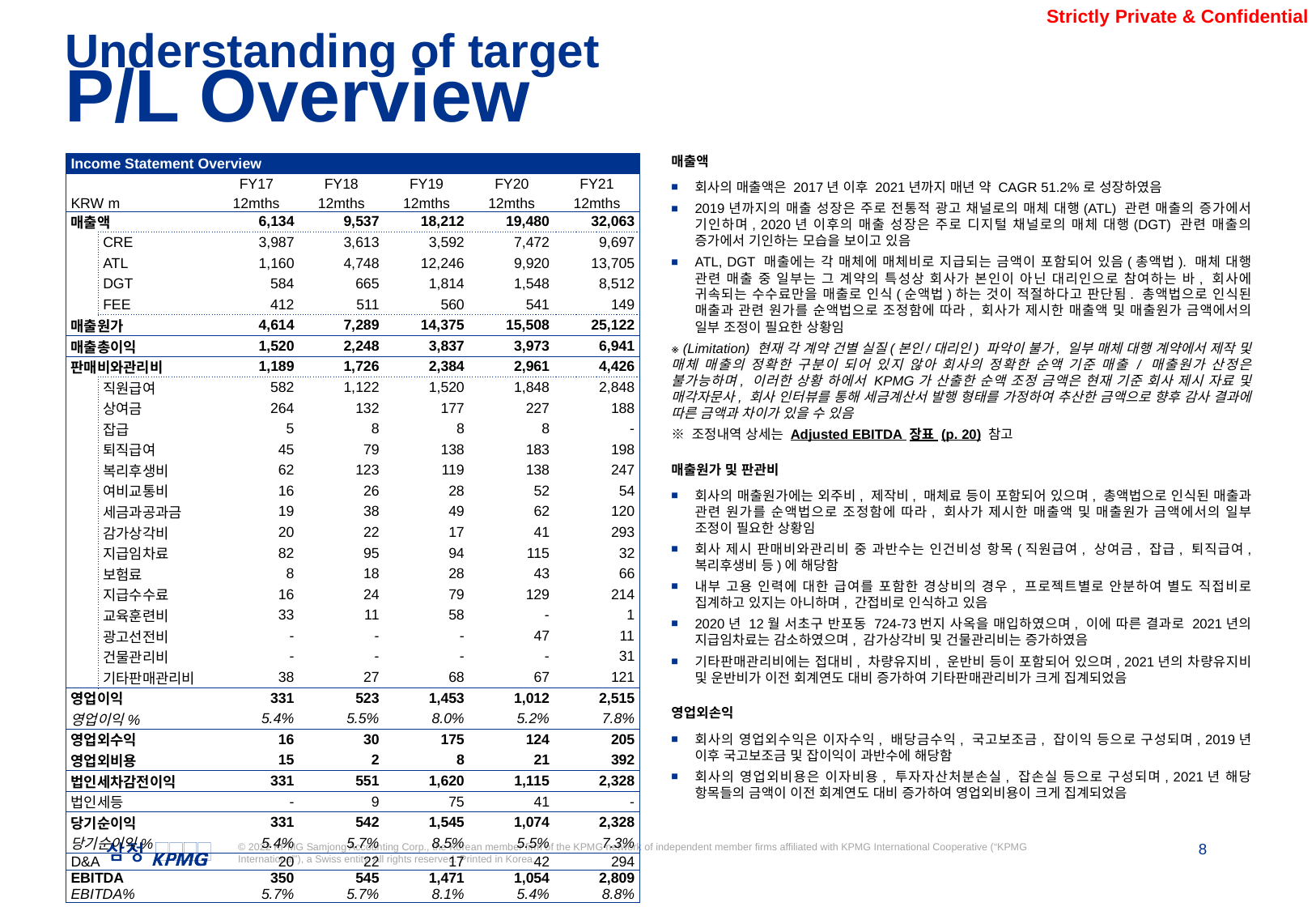

Understanding of target
P/L Overview
| Income Statement Overview |  |  |  |  |  |  |
| --- | --- | --- | --- | --- | --- | --- |
|  |  | FY17 | FY18 | FY19 | FY20 | FY21 |
| KRW m |  | 12mths | 12mths | 12mths | 12mths | 12mths |
| 매출액 |  | 6,134 | 9,537 | 18,212 | 19,480 | 32,063 |
|  | CRE | 3,987 | 3,613 | 3,592 | 7,472 | 9,697 |
|  | ATL | 1,160 | 4,748 | 12,246 | 9,920 | 13,705 |
|  | DGT | 584 | 665 | 1,814 | 1,548 | 8,512 |
|  | FEE | 412 | 511 | 560 | 541 | 149 |
| 매출원가 |  | 4,614 | 7,289 | 14,375 | 15,508 | 25,122 |
| 매출총이익 |  | 1,520 | 2,248 | 3,837 | 3,973 | 6,941 |
| 판매비와관리비 |  | 1,189 | 1,726 | 2,384 | 2,961 | 4,426 |
|  | 직원급여 | 582 | 1,122 | 1,520 | 1,848 | 2,848 |
|  | 상여금 | 264 | 132 | 177 | 227 | 188 |
|  | 잡급 | 5 | 8 | 8 | 8 | - |
|  | 퇴직급여 | 45 | 79 | 138 | 183 | 198 |
|  | 복리후생비 | 62 | 123 | 119 | 138 | 247 |
|  | 여비교통비 | 16 | 26 | 28 | 52 | 54 |
|  | 세금과공과금 | 19 | 38 | 49 | 62 | 120 |
|  | 감가상각비 | 20 | 22 | 17 | 41 | 293 |
|  | 지급임차료 | 82 | 95 | 94 | 115 | 32 |
|  | 보험료 | 8 | 18 | 28 | 43 | 66 |
|  | 지급수수료 | 16 | 24 | 79 | 129 | 214 |
|  | 교육훈련비 | 33 | 11 | 58 | - | 1 |
|  | 광고선전비 | - | - | - | 47 | 11 |
|  | 건물관리비 | - | - | - | - | 31 |
|  | 기타판매관리비 | 38 | 27 | 68 | 67 | 121 |
| 영업이익 |  | 331 | 523 | 1,453 | 1,012 | 2,515 |
| 영업이익% |  | 5.4% | 5.5% | 8.0% | 5.2% | 7.8% |
| 영업외수익 |  | 16 | 30 | 175 | 124 | 205 |
| 영업외비용 |  | 15 | 2 | 8 | 21 | 392 |
| 법인세차감전이익 |  | 331 | 551 | 1,620 | 1,115 | 2,328 |
| 법인세등 |  | - | 9 | 75 | 41 | - |
| 당기순이익 |  | 331 | 542 | 1,545 | 1,074 | 2,328 |
| 당기순이익% |  | 5.4% | 5.7% | 8.5% | 5.5% | 7.3% |
| D&A |  | 20 | 22 | 17 | 42 | 294 |
| EBITDA |  | 350 | 545 | 1,471 | 1,054 | 2,809 |
| EBITDA% |  | 5.7% | 5.7% | 8.1% | 5.4% | 8.8% |
매출액
회사의 매출액은 2017년 이후 2021년까지 매년 약 CAGR 51.2%로 성장하였음
2019년까지의 매출 성장은 주로 전통적 광고 채널로의 매체 대행(ATL) 관련 매출의 증가에서 기인하며, 2020년 이후의 매출 성장은 주로 디지털 채널로의 매체 대행(DGT) 관련 매출의 증가에서 기인하는 모습을 보이고 있음
ATL, DGT 매출에는 각 매체에 매체비로 지급되는 금액이 포함되어 있음(총액법). 매체 대행 관련 매출 중 일부는 그 계약의 특성상 회사가 본인이 아닌 대리인으로 참여하는 바, 회사에 귀속되는 수수료만을 매출로 인식(순액법)하는 것이 적절하다고 판단됨. 총액법으로 인식된 매출과 관련 원가를 순액법으로 조정함에 따라, 회사가 제시한 매출액 및 매출원가 금액에서의 일부 조정이 필요한 상황임
※ (Limitation) 현재 각 계약 건별 실질(본인/대리인) 파악이 불가, 일부 매체 대행 계약에서 제작 및 매체 매출의 정확한 구분이 되어 있지 않아 회사의 정확한 순액 기준 매출 / 매출원가 산정은 불가능하며, 이러한 상황 하에서 KPMG가 산출한 순액 조정 금액은 현재 기준 회사 제시 자료 및 매각자문사, 회사 인터뷰를 통해 세금계산서 발행 형태를 가정하여 추산한 금액으로 향후 감사 결과에 따른 금액과 차이가 있을 수 있음
※ 조정내역 상세는 Adjusted EBITDA 장표 (p. 20) 참고
매출원가 및 판관비
회사의 매출원가에는 외주비, 제작비, 매체료 등이 포함되어 있으며, 총액법으로 인식된 매출과 관련 원가를 순액법으로 조정함에 따라, 회사가 제시한 매출액 및 매출원가 금액에서의 일부 조정이 필요한 상황임
회사 제시 판매비와관리비 중 과반수는 인건비성 항목(직원급여, 상여금, 잡급, 퇴직급여, 복리후생비 등)에 해당함
내부 고용 인력에 대한 급여를 포함한 경상비의 경우, 프로젝트별로 안분하여 별도 직접비로 집계하고 있지는 아니하며, 간접비로 인식하고 있음
2020년 12월 서초구 반포동 724-73번지 사옥을 매입하였으며, 이에 따른 결과로 2021년의 지급임차료는 감소하였으며, 감가상각비 및 건물관리비는 증가하였음
기타판매관리비에는 접대비, 차량유지비, 운반비 등이 포함되어 있으며, 2021년의 차량유지비 및 운반비가 이전 회계연도 대비 증가하여 기타판매관리비가 크게 집계되었음
영업외손익
회사의 영업외수익은 이자수익, 배당금수익, 국고보조금, 잡이익 등으로 구성되며, 2019년 이후 국고보조금 및 잡이익이 과반수에 해당함
회사의 영업외비용은 이자비용, 투자자산처분손실, 잡손실 등으로 구성되며, 2021년 해당 항목들의 금액이 이전 회계연도 대비 증가하여 영업외비용이 크게 집계되었음